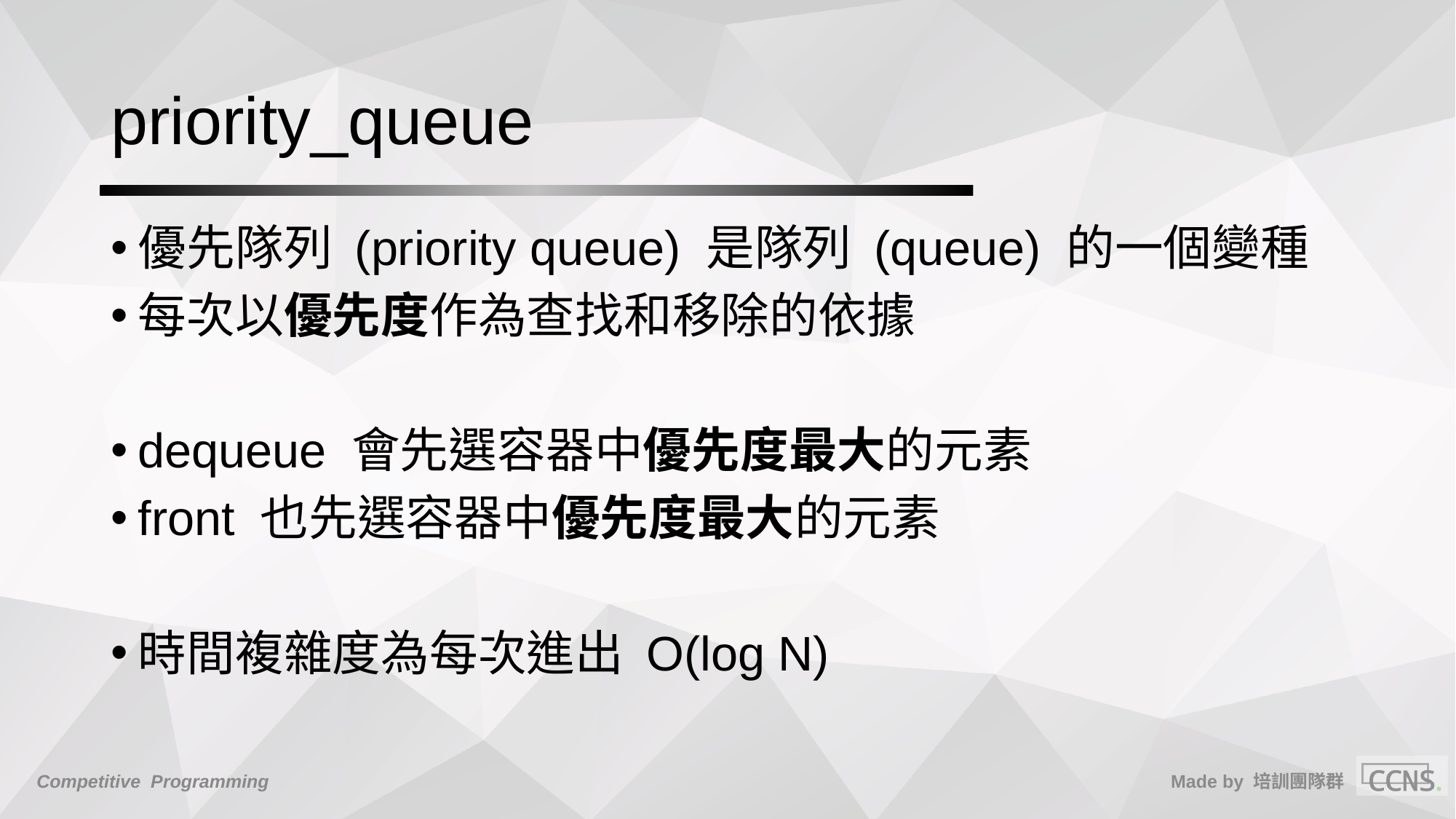

# priority_queue
優先隊列 (priority queue) 是隊列 (queue) 的一個變種
每次以優先度作為查找和移除的依據

dequeue 會先選容器中優先度最大的元素
front 也先選容器中優先度最大的元素

時間複雜度為每次進出 O(log N)